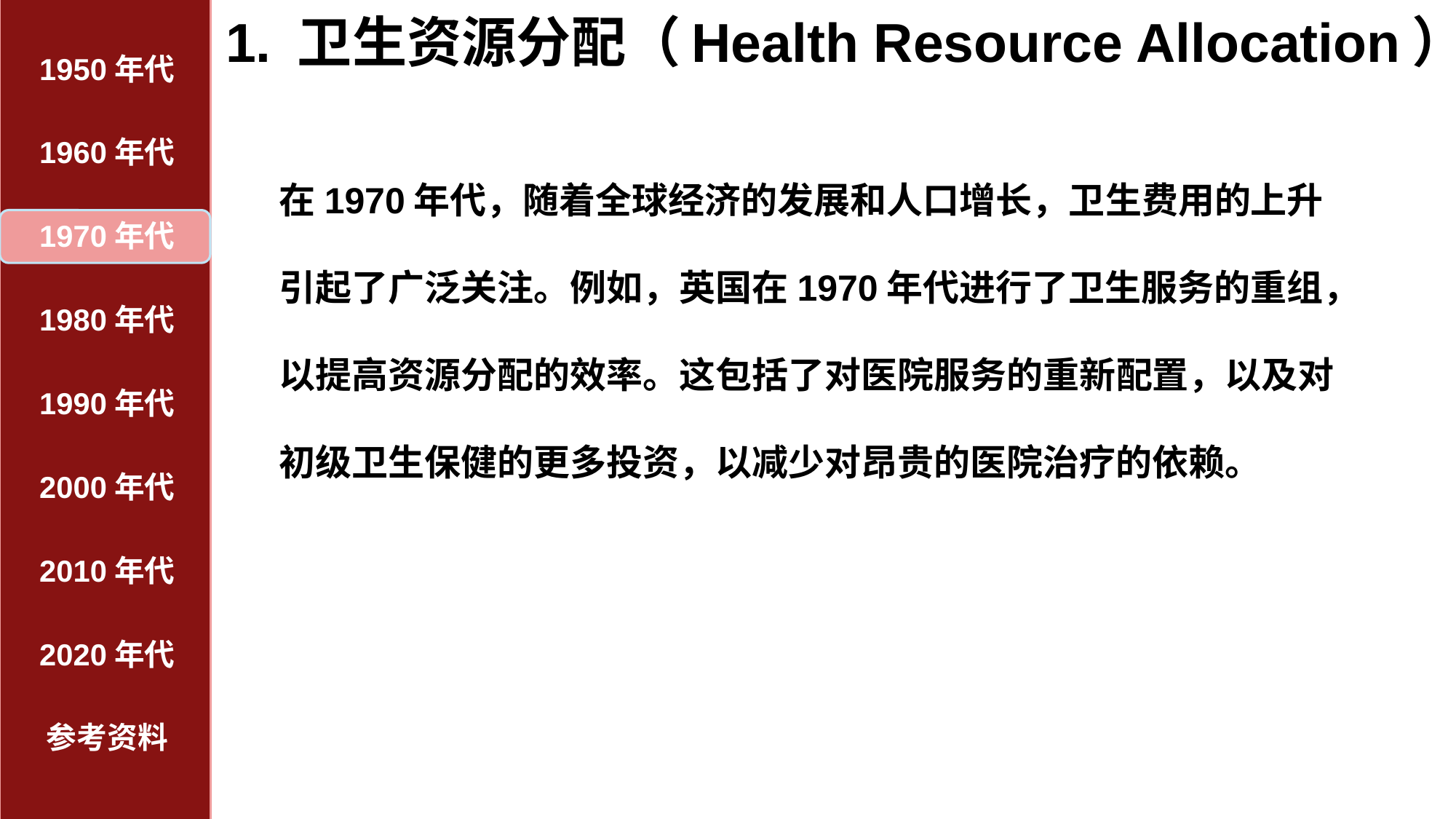

# 1. 卫生资源分配（Health Resource Allocation）：

1950年代
1960年代
在1970年代，随着全球经济的发展和人口增长，卫生费用的上升引起了广泛关注。例如，英国在1970年代进行了卫生服务的重组，以提高资源分配的效率。这包括了对医院服务的重新配置，以及对初级卫生保健的更多投资，以减少对昂贵的医院治疗的依赖。

1970年代
1980年代

1990年代

2000年代
2010年代
2020年代
参考资料